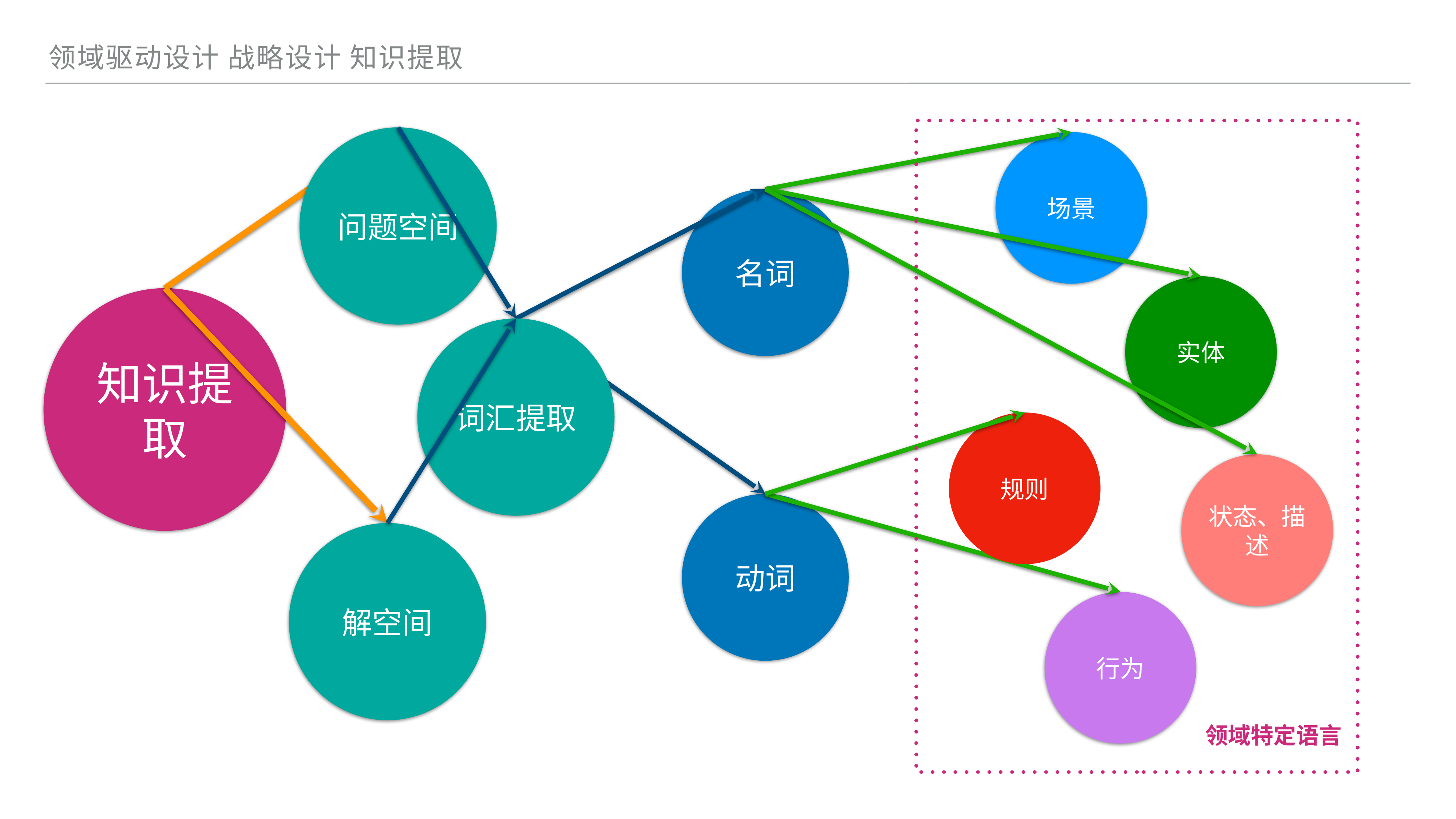

领域驱动设计 战略设计 知识提取

问题空间
场景
名词
实体
知识提取
词汇提取
规则
状态、描述
动词
解空间
行为
领域特定语言